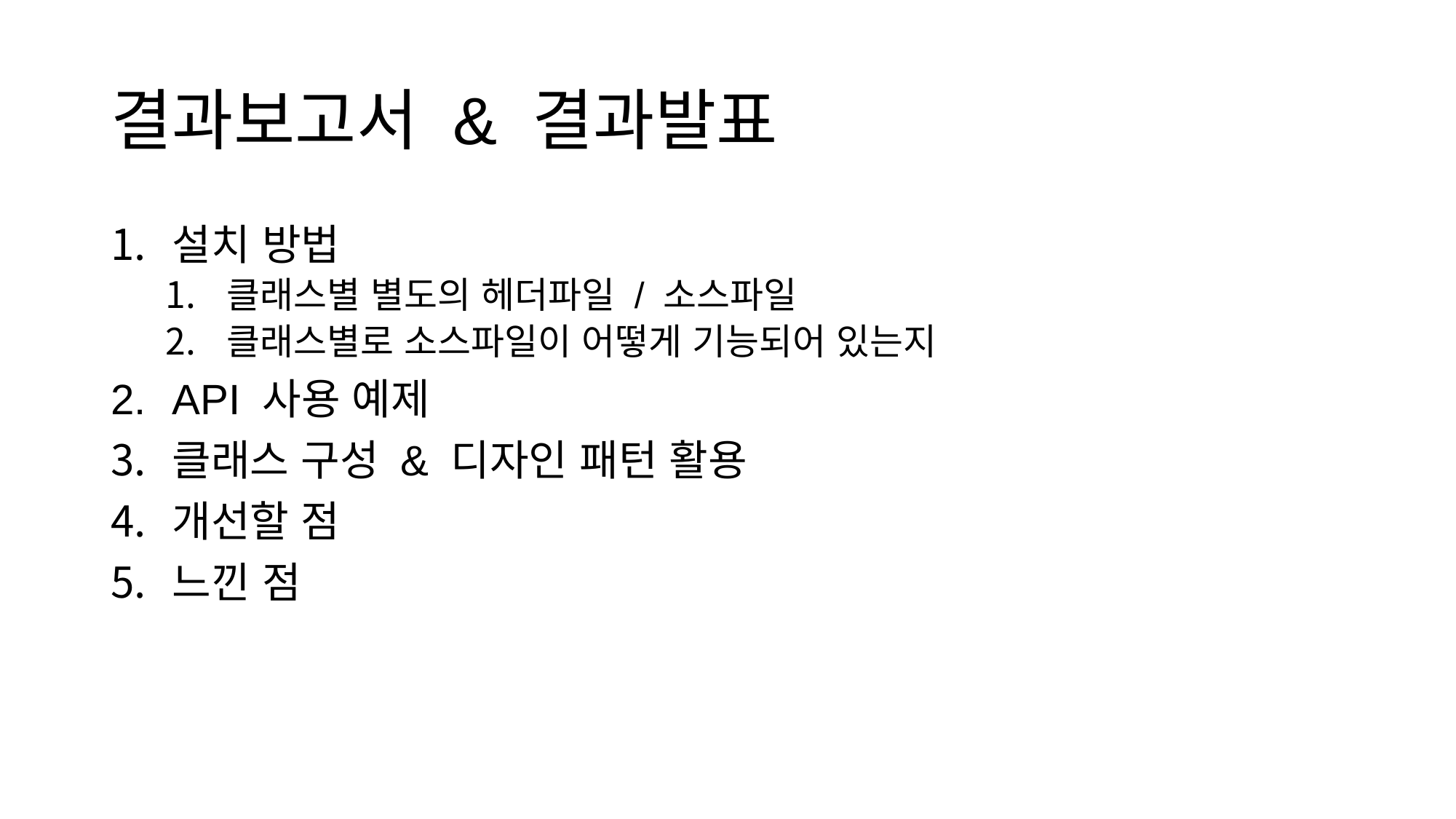

# 결과보고서 & 결과발표
설치 방법
클래스별 별도의 헤더파일 / 소스파일
클래스별로 소스파일이 어떻게 기능되어 있는지
API 사용 예제
클래스 구성 & 디자인 패턴 활용
개선할 점
느낀 점